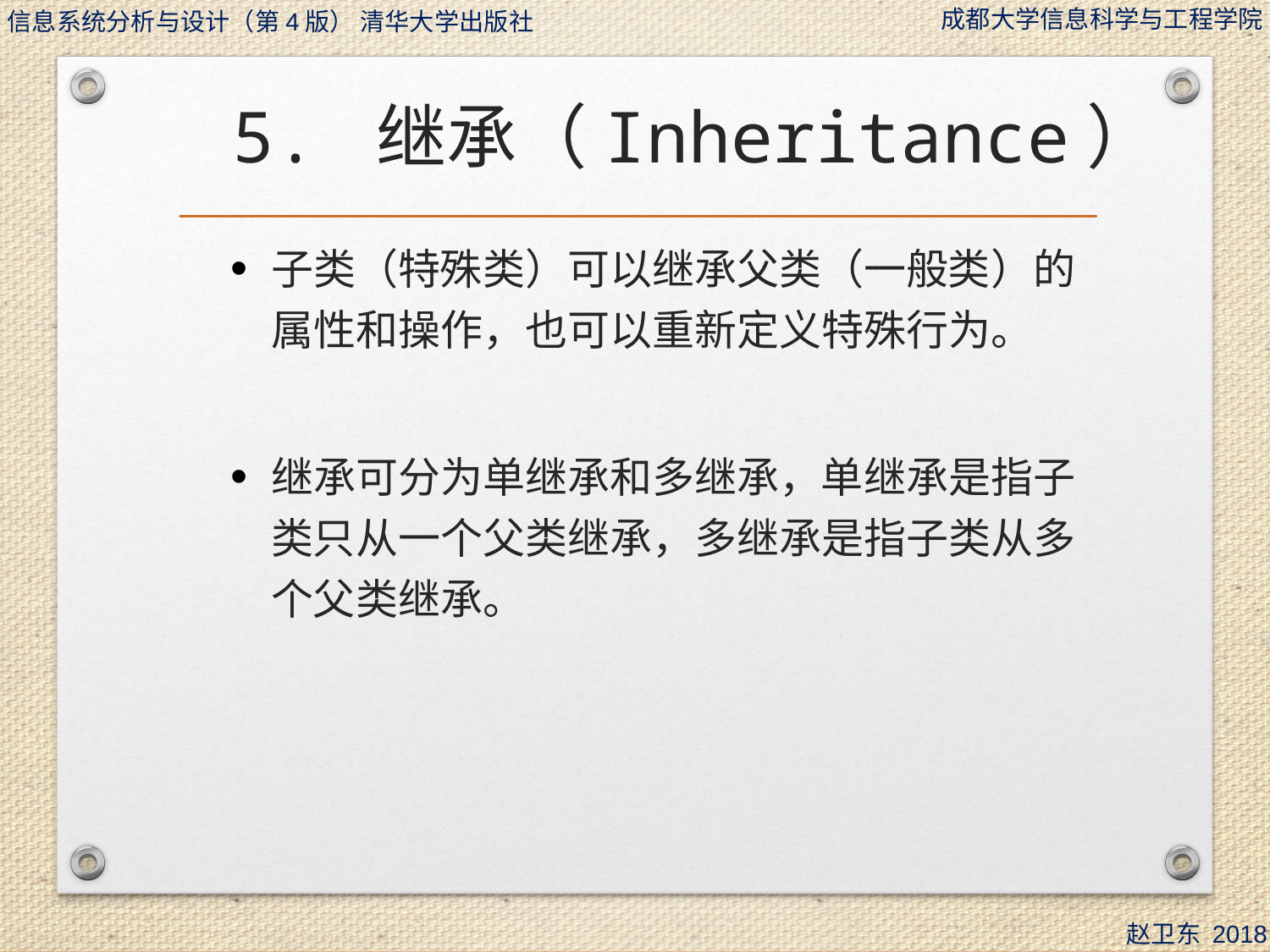

# 5. 继承（Inheritance）
子类（特殊类）可以继承父类（一般类）的属性和操作，也可以重新定义特殊行为。

继承可分为单继承和多继承，单继承是指子类只从一个父类继承，多继承是指子类从多个父类继承。